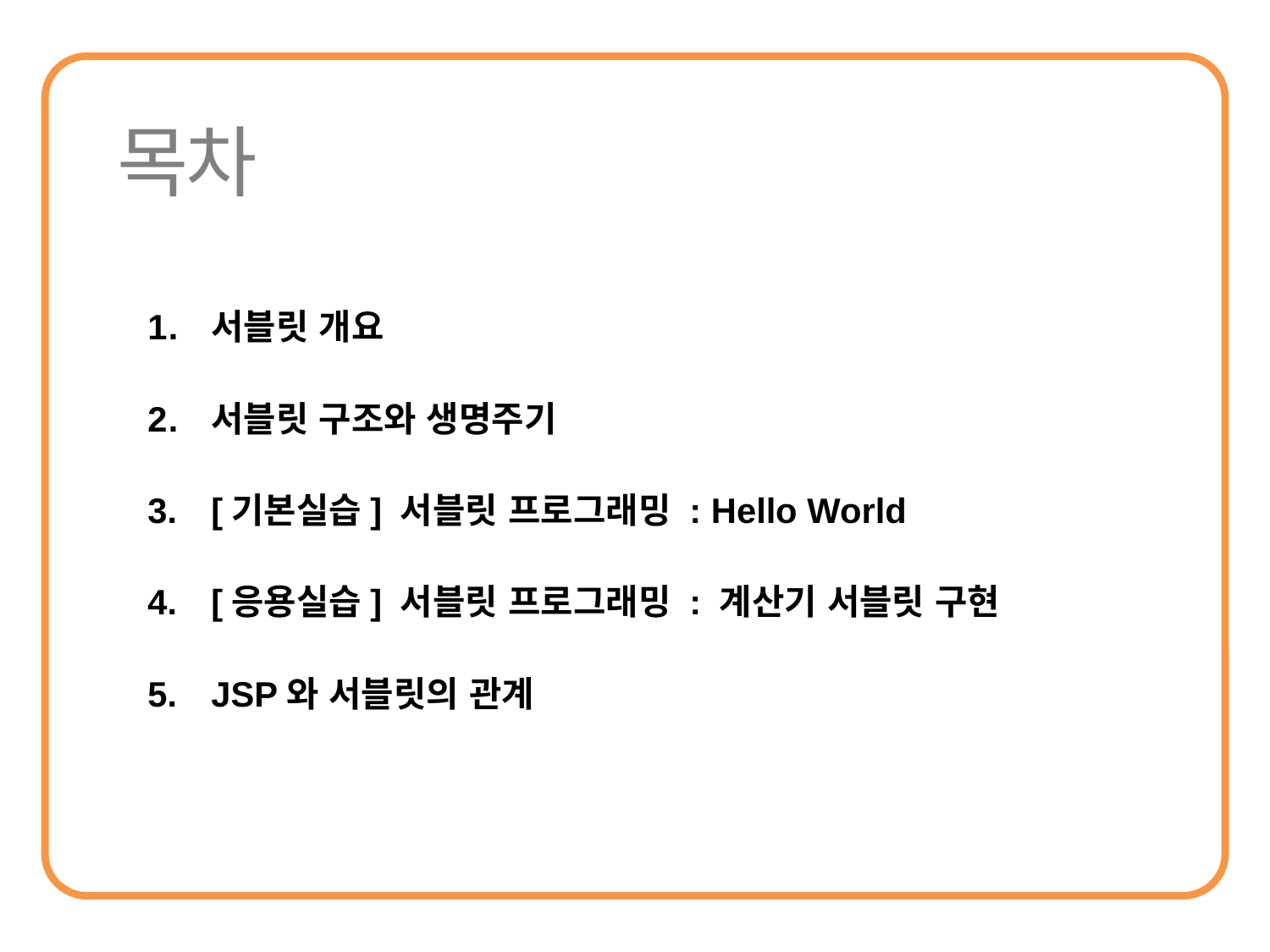

서블릿 개요
서블릿 구조와 생명주기
[기본실습] 서블릿 프로그래밍 : Hello World
[응용실습] 서블릿 프로그래밍 : 계산기 서블릿 구현
JSP와 서블릿의 관계